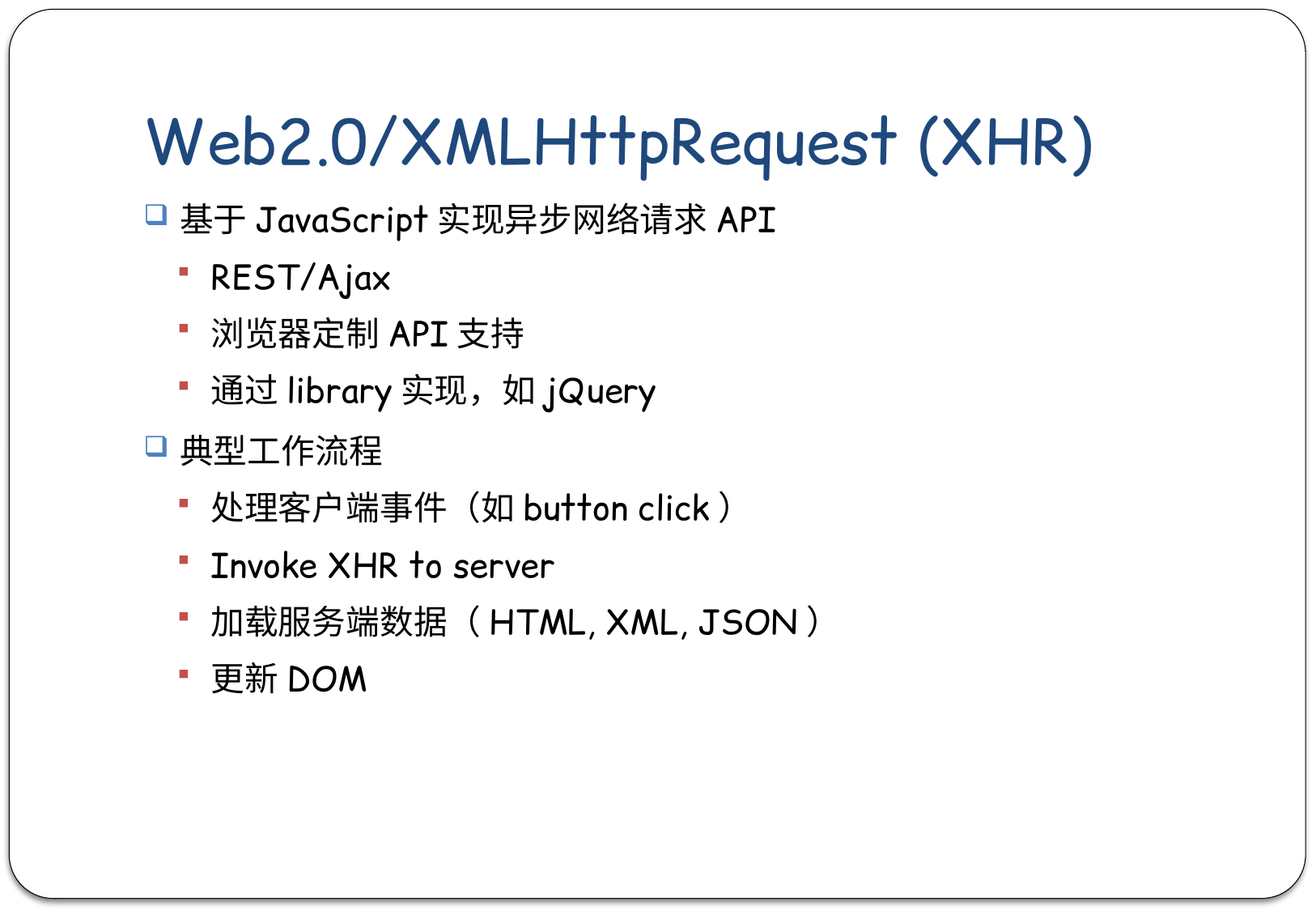

# Web2.0/XMLHttpRequest (XHR)
基于JavaScript实现异步网络请求API
REST/Ajax
浏览器定制API支持
通过library实现，如jQuery
典型工作流程
处理客户端事件（如button click）
Invoke XHR to server
加载服务端数据（HTML, XML, JSON）
更新DOM